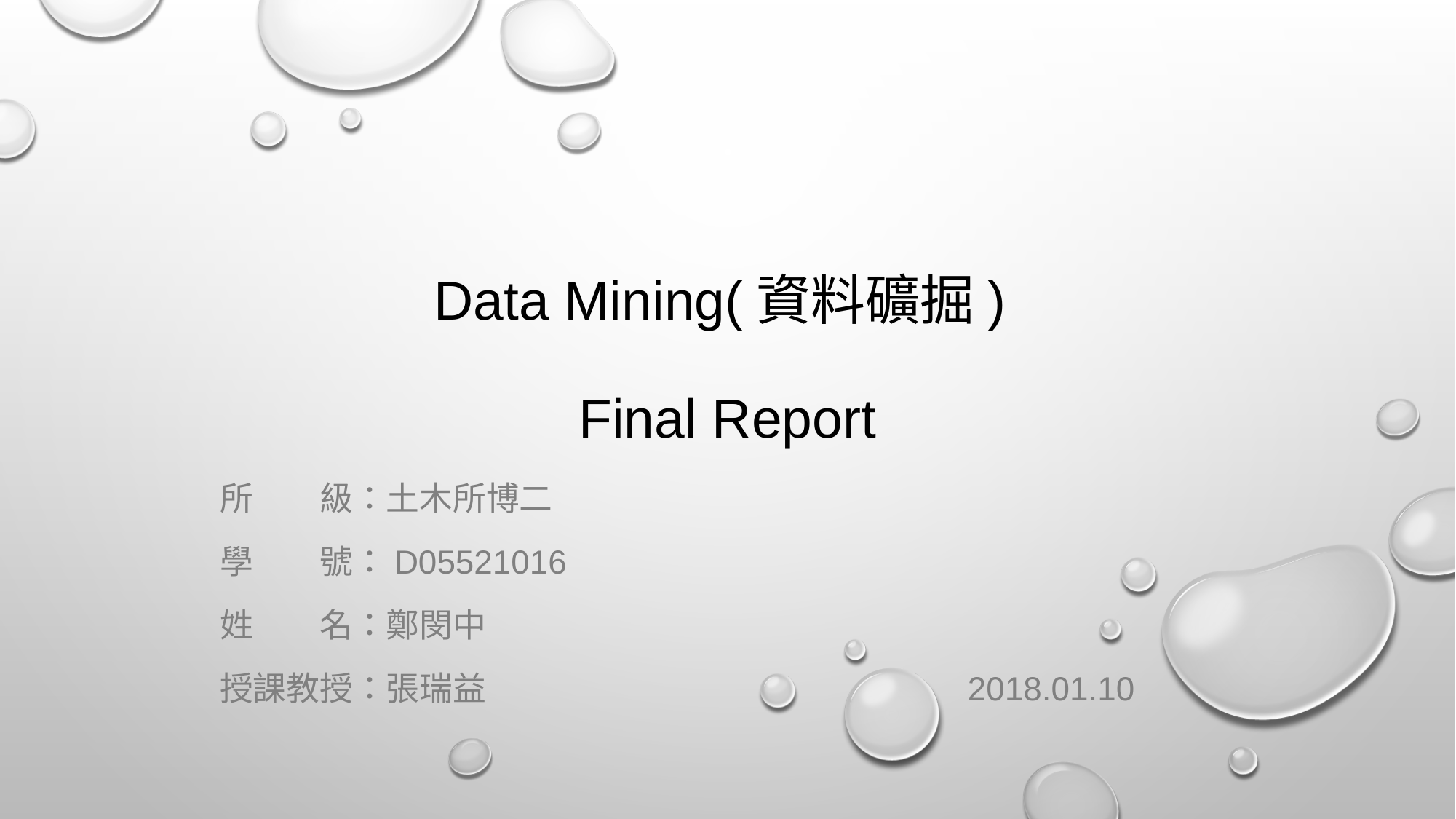

# Data Mining(資料礦掘) Final Report
所　　級：土木所博二
學　　號：d05521016
姓　　名：鄭閔中
授課教授：張瑞益 　　　　　　　　　　　　　　2018.01.10